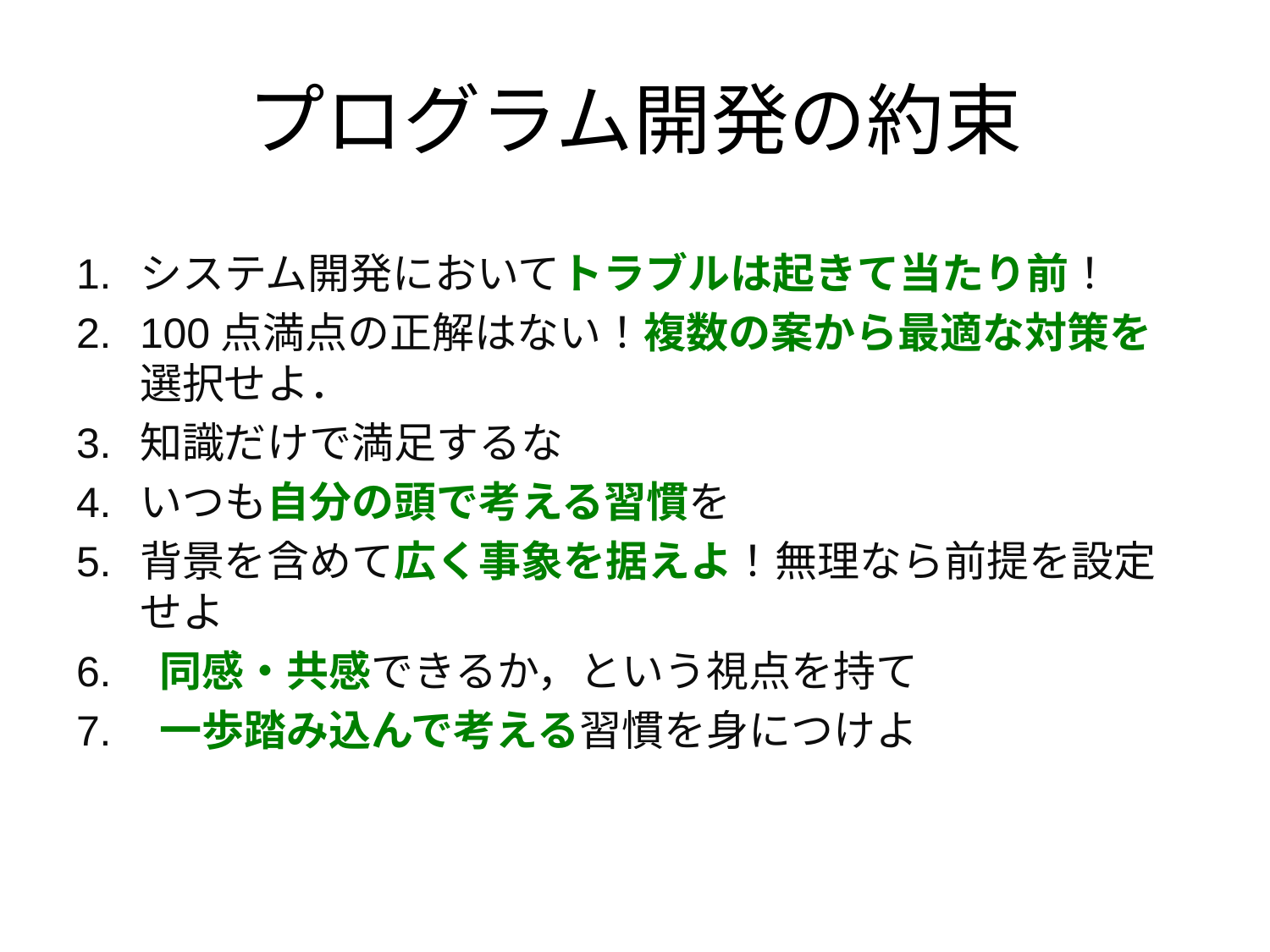

# プログラム開発の約束
システム開発においてトラブルは起きて当たり前！
100点満点の正解はない！複数の案から最適な対策を選択せよ．
知識だけで満足するな
いつも自分の頭で考える習慣を
背景を含めて広く事象を据えよ！無理なら前提を設定せよ
 同感・共感できるか，という視点を持て
 一歩踏み込んで考える習慣を身につけよ